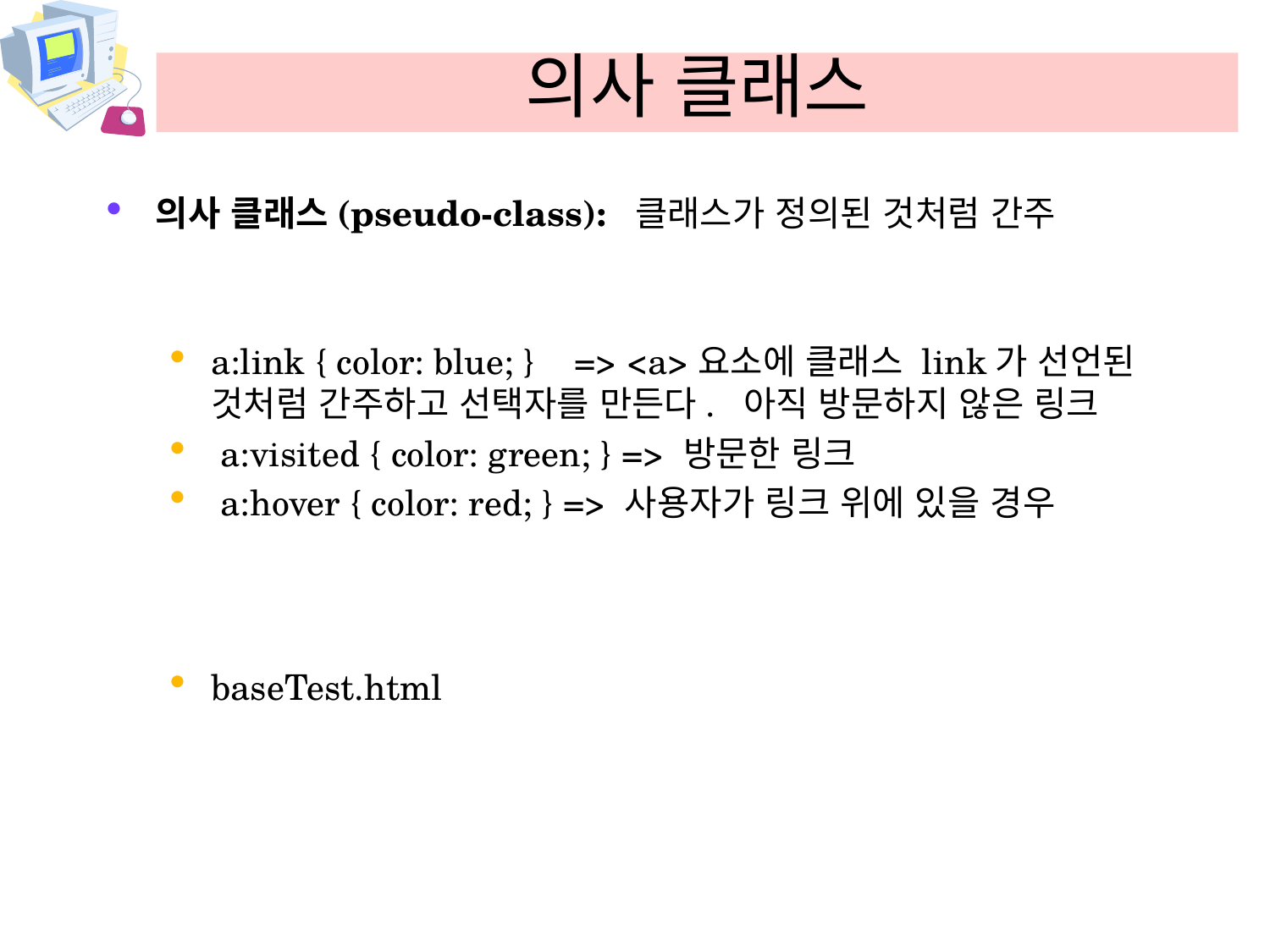

# 의사 클래스
의사 클래스(pseudo-class):  클래스가 정의된 것처럼 간주

a:link { color: blue; }    => <a>요소에 클래스 link가 선언된 것처럼 간주하고 선택자를 만든다.  아직 방문하지 않은 링크
 a:visited { color: green; } => 방문한 링크
 a:hover { color: red; } => 사용자가 링크 위에 있을 경우

baseTest.html